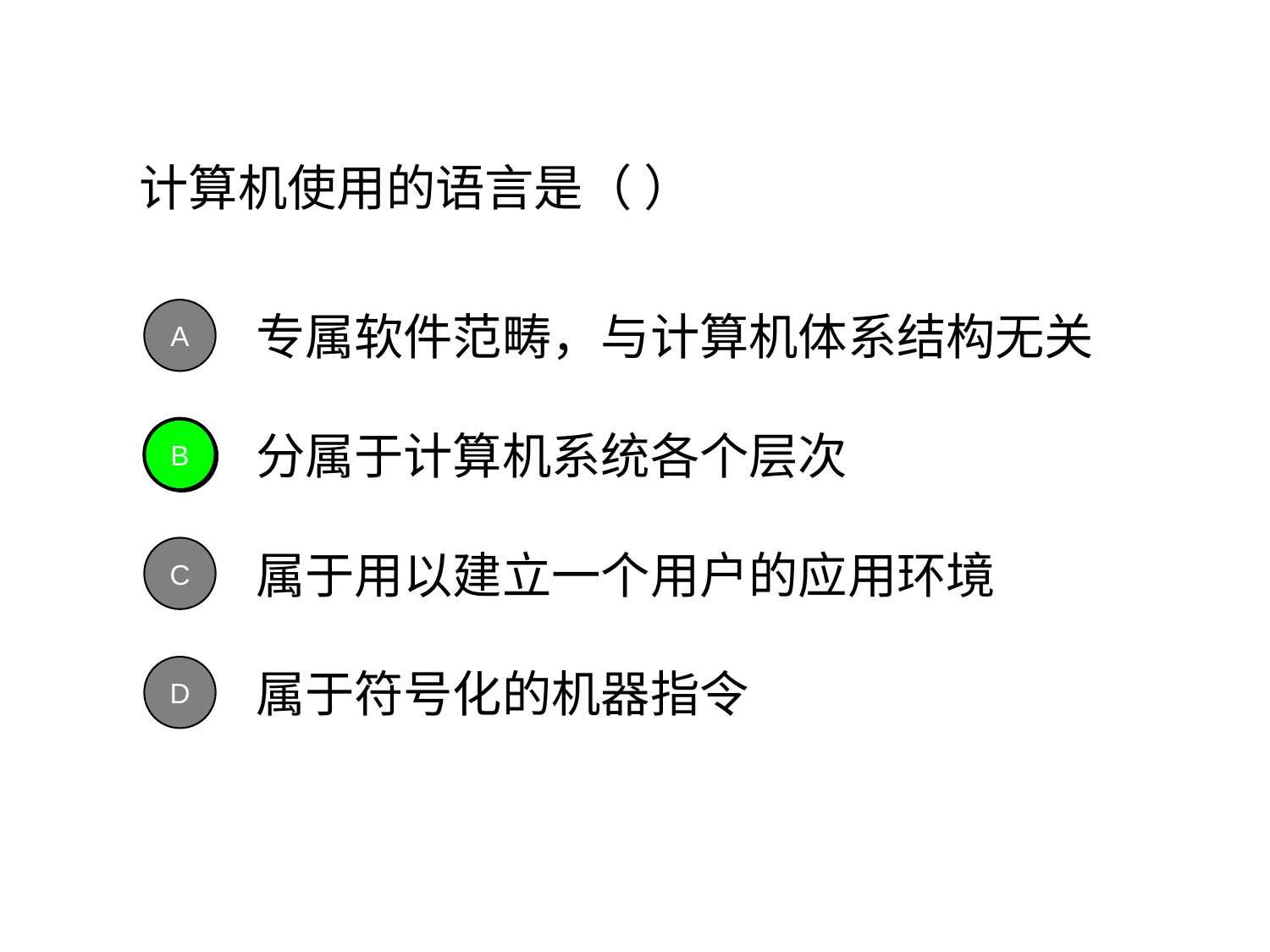

计算机使用的语言是（ ）
专属软件范畴，与计算机体系结构无关
A
分属于计算机系统各个层次
B
B
属于用以建立一个用户的应用环境
C
属于符号化的机器指令
D